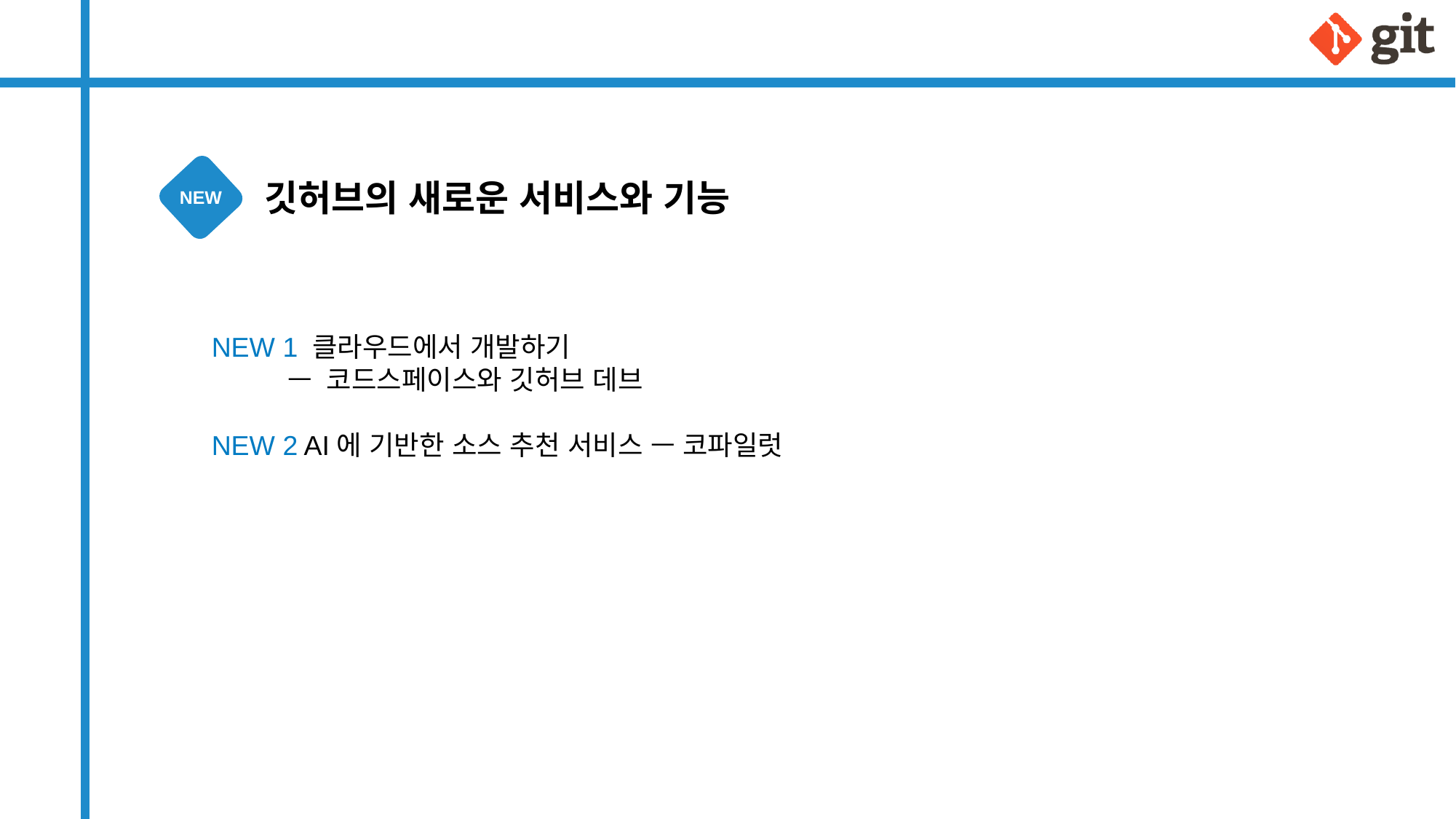

깃허브의 새로운 서비스와 기능
NEW
NEW 1 클라우드에서 개발하기
          — 코드스페이스와 깃허브 데브
NEW 2 AI에 기반한 소스 추천 서비스 — 코파일럿